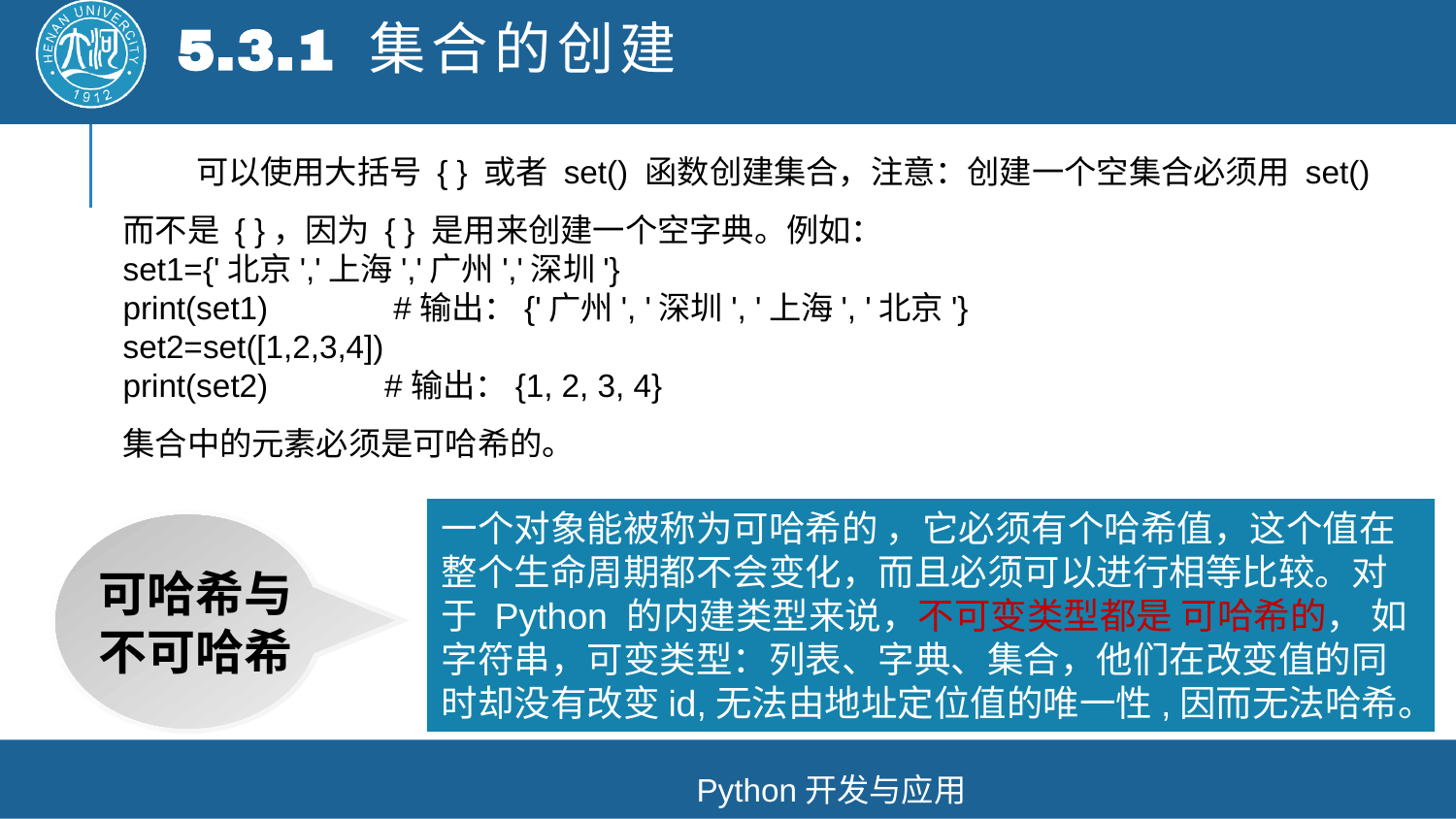

5.3.1 集合的创建
         可以使用大括号 { } 或者 set() 函数创建集合，注意：创建一个空集合必须用 set() 而不是 { }，因为 { } 是用来创建一个空字典。例如：
set1={'北京','上海','广州','深圳'}
print(set1)              #输出：{'广州', '深圳', '上海', '北京'}
set2=set([1,2,3,4])
print(set2)             #输出：{1, 2, 3, 4}
集合中的元素必须是可哈希的。

一个对象能被称为可哈希的 ，它必须有个哈希值，这个值在整个生命周期都不会变化，而且必须可以进行相等比较。对于 Python 的内建类型来说，不可变类型都是 可哈希的， 如字符串，可变类型：列表、字典、集合，他们在改变值的同时却没有改变id,无法由地址定位值的唯一性,因而无法哈希。
可哈希与不可哈希

Python开发与应用
8